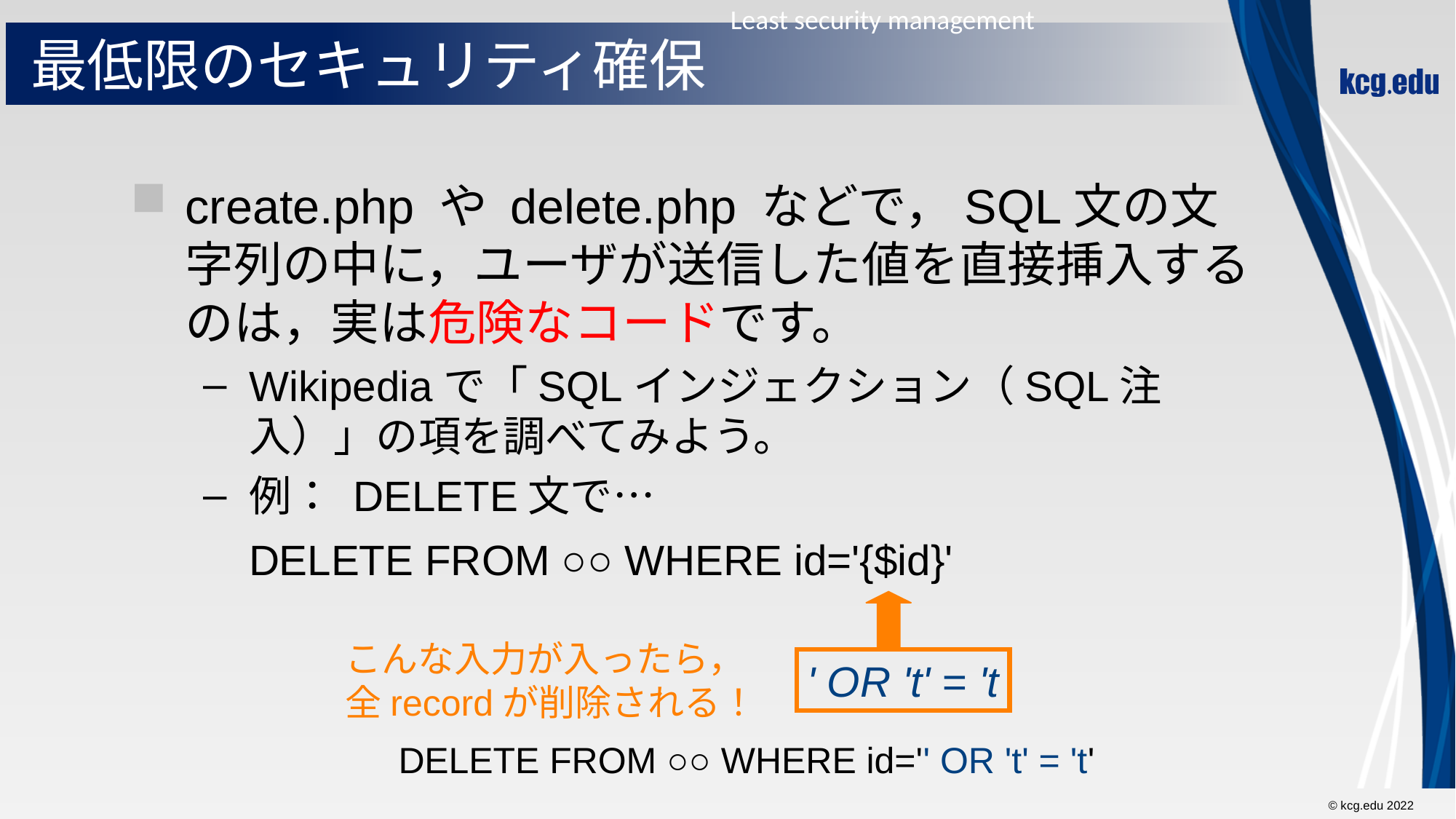

Least security management
# 最低限のセキュリティ確保
create.php や delete.php などで，SQL文の文字列の中に，ユーザが送信した値を直接挿入するのは，実は危険なコードです。
Wikipediaで「SQLインジェクション（SQL注入）」の項を調べてみよう。
例： DELETE文で…
	DELETE FROM ○○ WHERE id='{$id}'

こんな入力が入ったら，全recordが削除される！
' OR 't' = 't
DELETE FROM ○○ WHERE id='' OR 't' = 't'